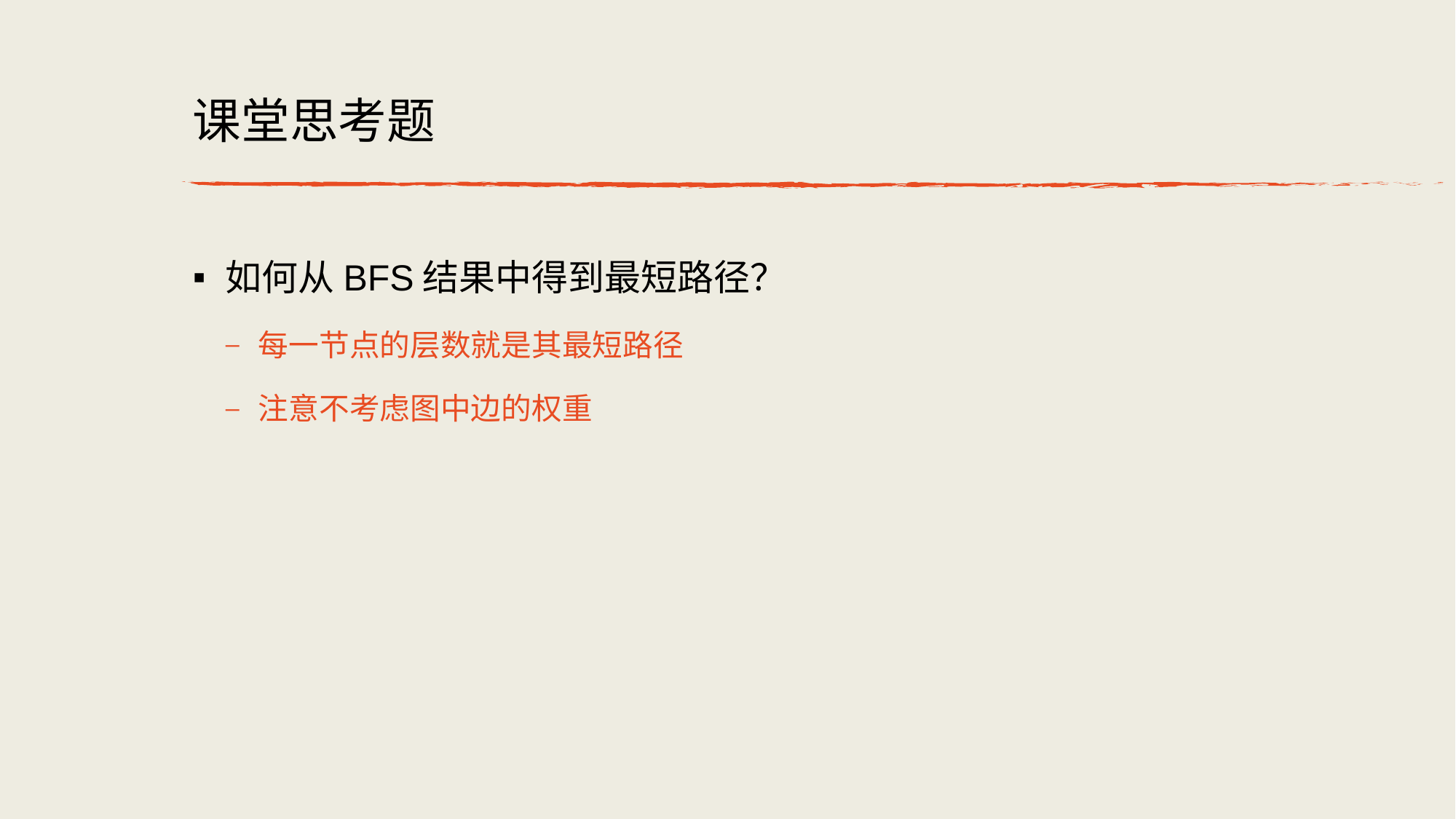

# 课堂思考题
如何从BFS结果中得到最短路径？
每一节点的层数就是其最短路径
注意不考虑图中边的权重